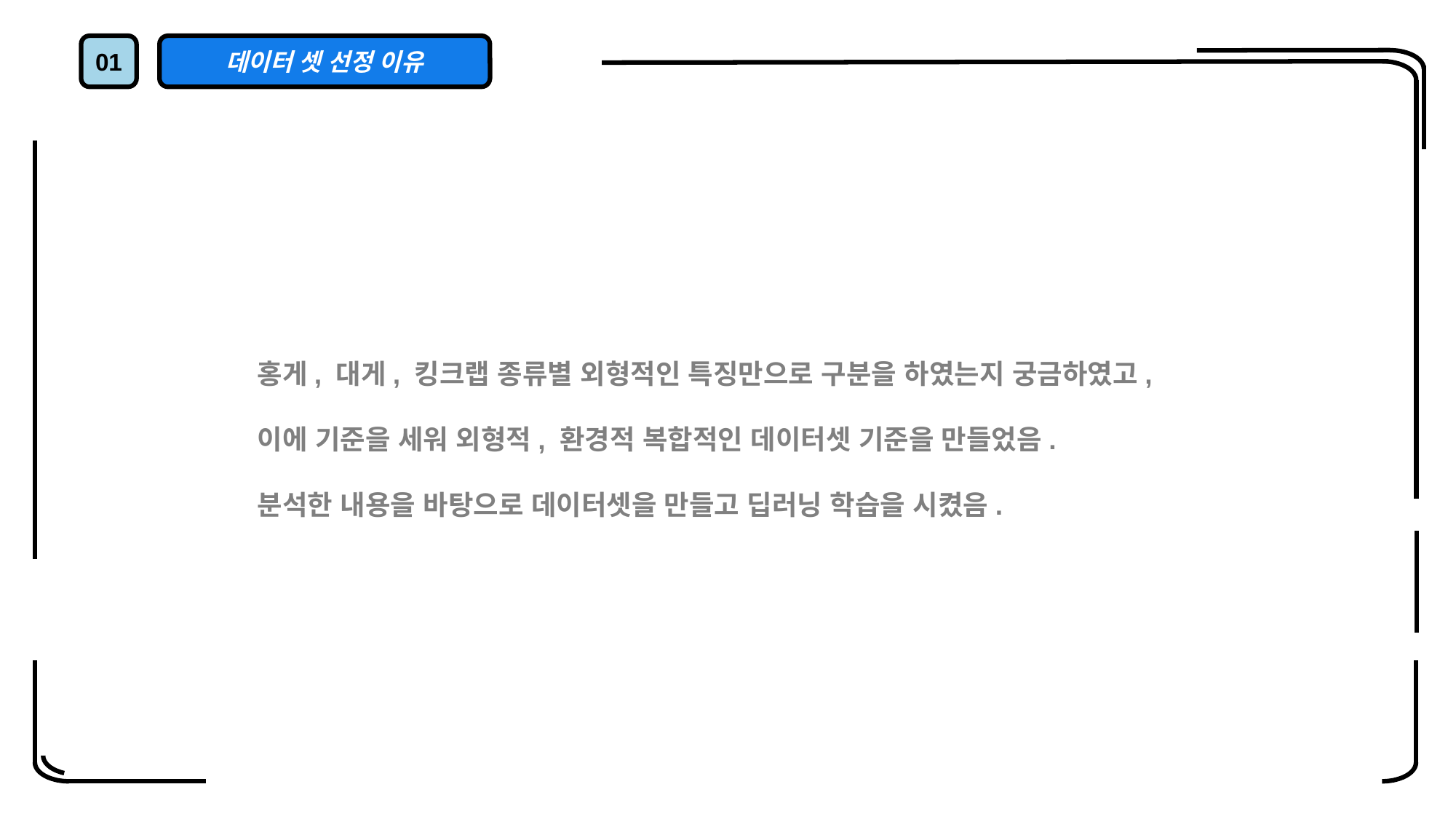

01
데이터 셋 선정 이유

홍게, 대게, 킹크랩 종류별 외형적인 특징만으로 구분을 하였는지 궁금하였고,
이에 기준을 세워 외형적, 환경적 복합적인 데이터셋 기준을 만들었음.
분석한 내용을 바탕으로 데이터셋을 만들고 딥러닝 학습을 시켰음.